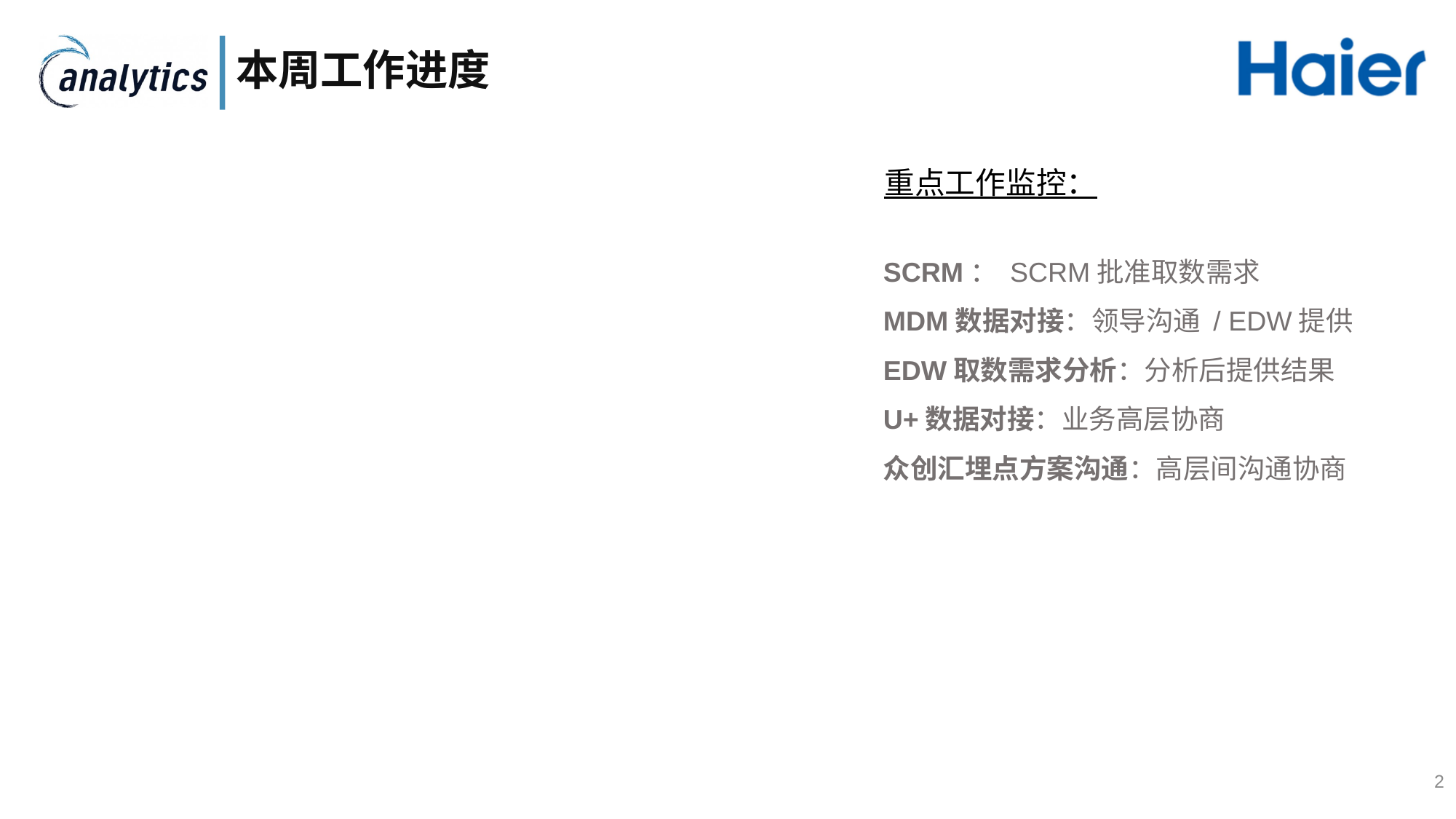

# 本周工作进度
重点工作监控：
SCRM： SCRM批准取数需求
MDM数据对接：领导沟通 / EDW提供
EDW取数需求分析：分析后提供结果
U+数据对接：业务高层协商
众创汇埋点方案沟通：高层间沟通协商
2